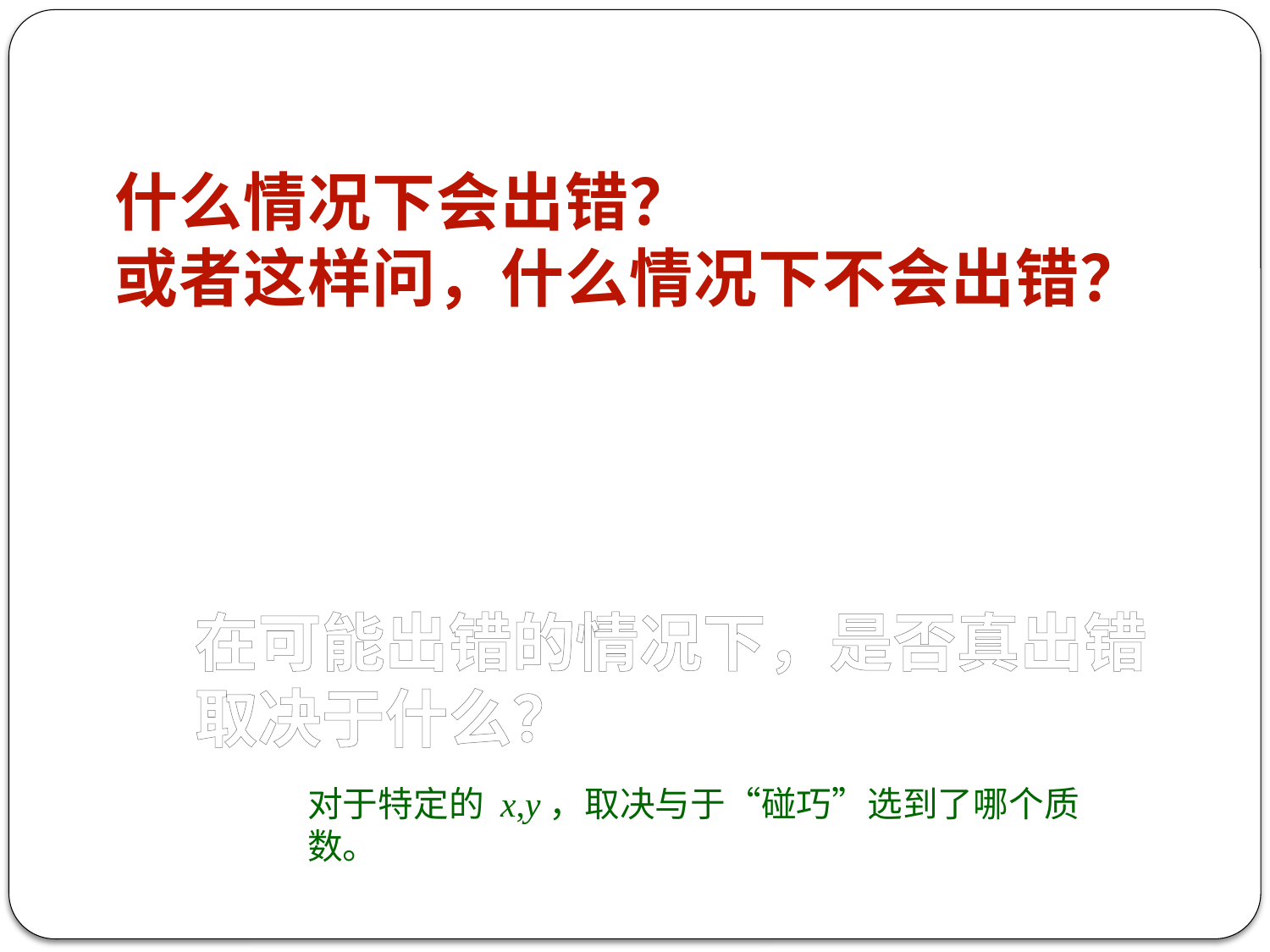

什么情况下会出错？
或者这样问，什么情况下不会出错？
在可能出错的情况下，是否真出错取决于什么？
对于特定的 x,y，取决与于“碰巧”选到了哪个质数。